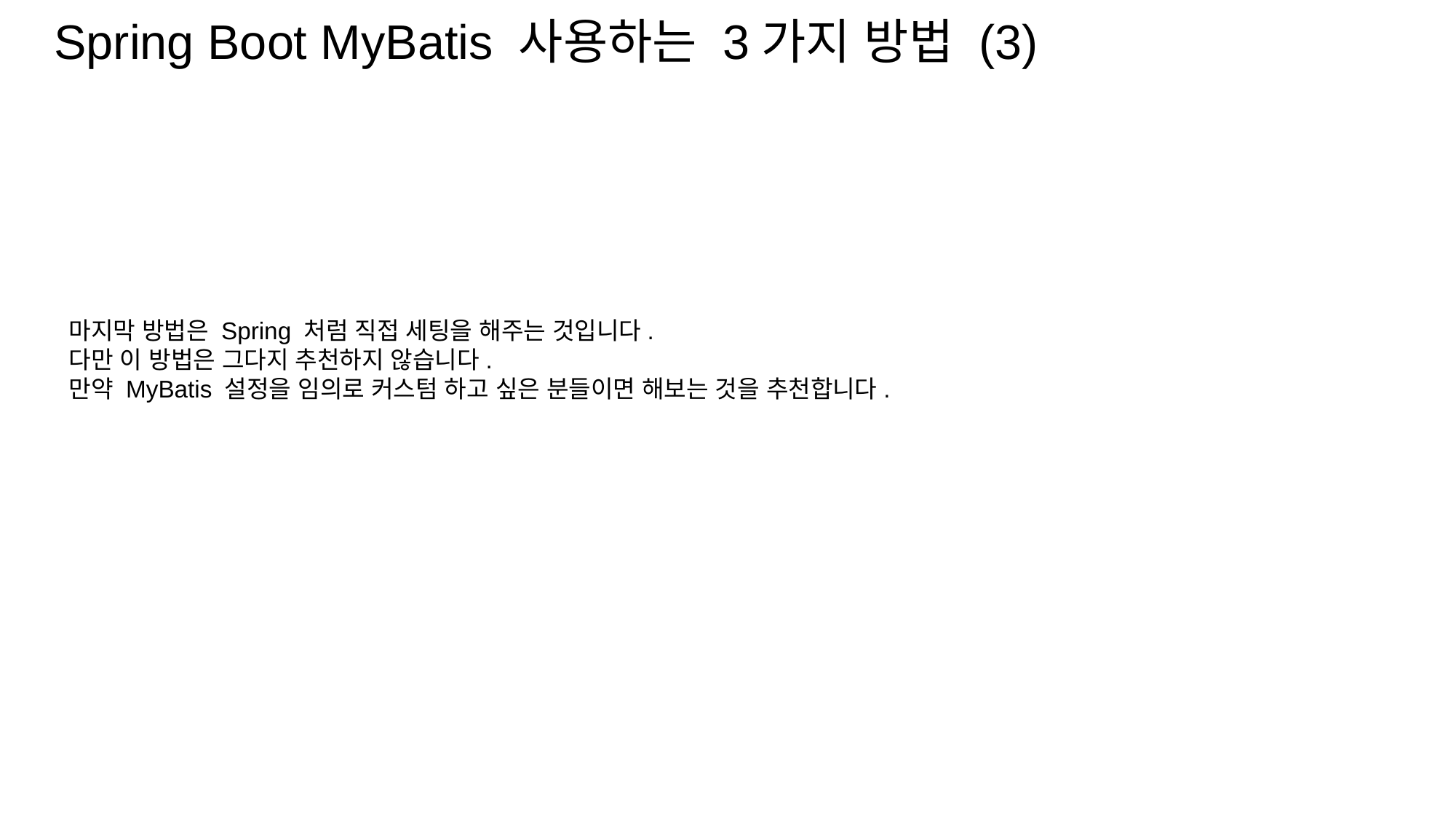

Spring Boot MyBatis 사용하는 3가지 방법 (3)
마지막 방법은 Spring 처럼 직접 세팅을 해주는 것입니다.
다만 이 방법은 그다지 추천하지 않습니다.
만약 MyBatis 설정을 임의로 커스텀 하고 싶은 분들이면 해보는 것을 추천합니다.